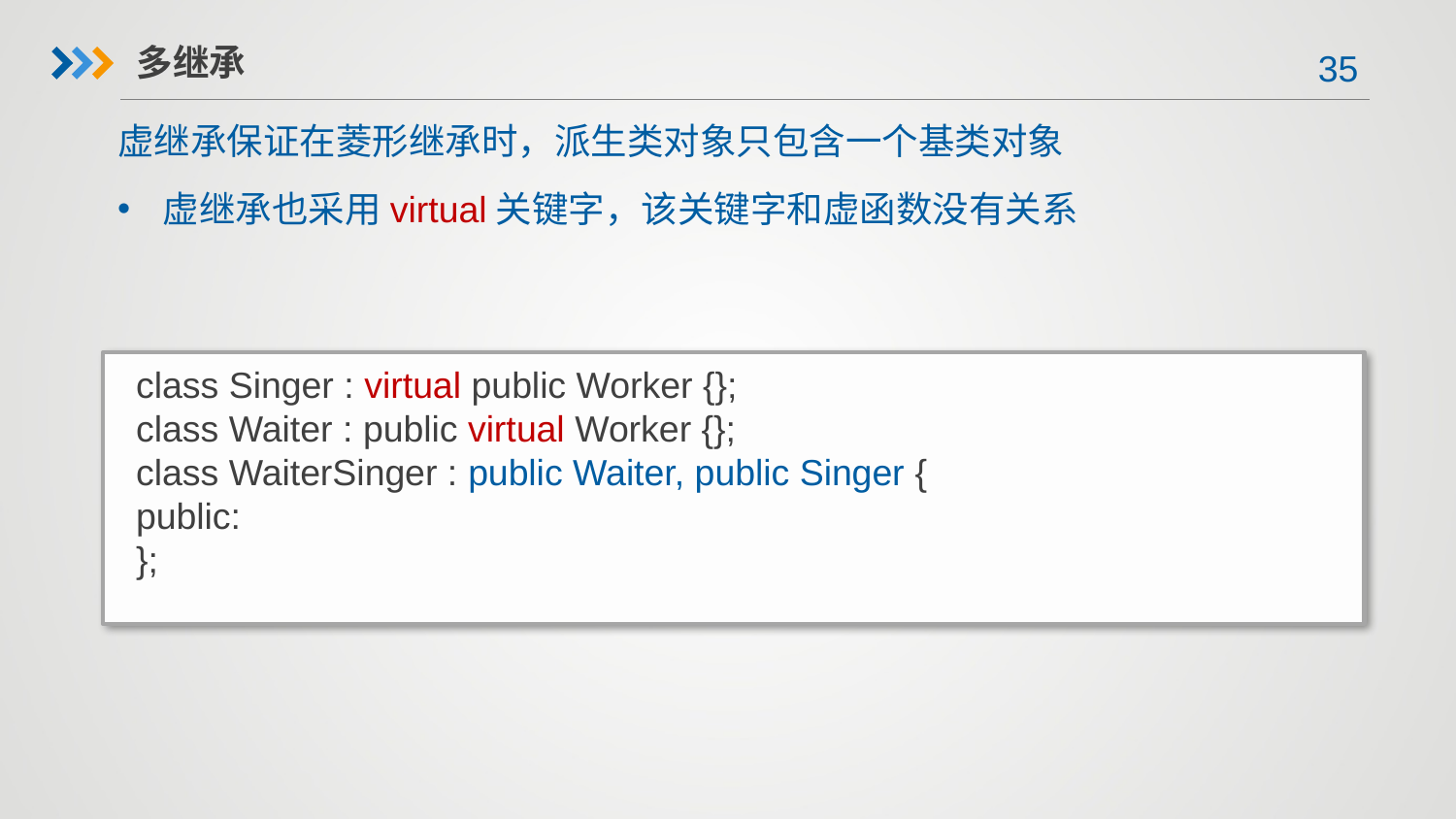

多继承
虚继承保证在菱形继承时，派生类对象只包含一个基类对象
虚继承也采用virtual关键字，该关键字和虚函数没有关系

class Singer : virtual public Worker {};
class Waiter : public virtual Worker {};
class WaiterSinger : public Waiter, public Singer {
public:
};